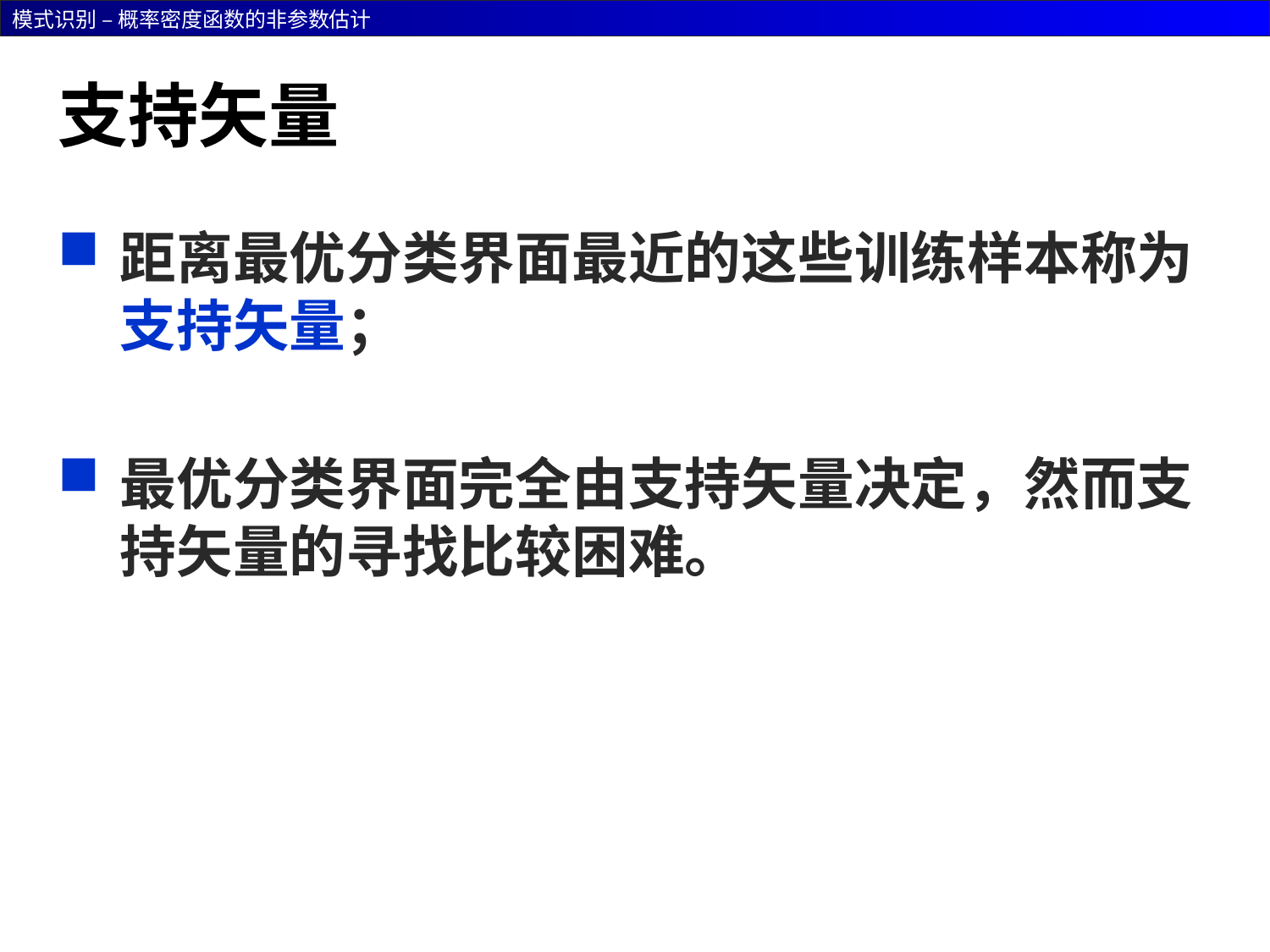

# 支持矢量
距离最优分类界面最近的这些训练样本称为支持矢量；

最优分类界面完全由支持矢量决定，然而支持矢量的寻找比较困难。